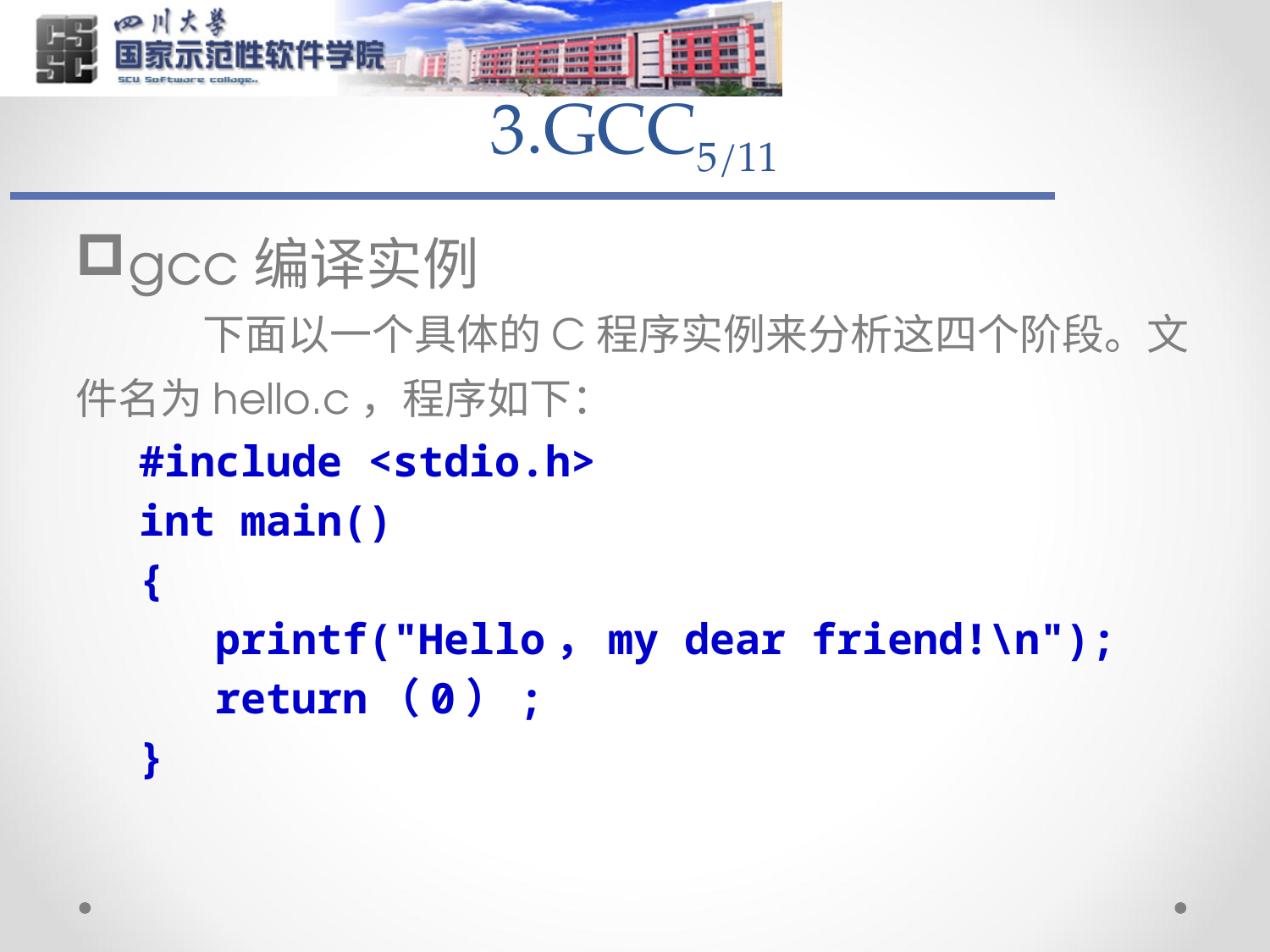

# 3.GCC5/11
gcc编译实例
	下面以一个具体的C程序实例来分析这四个阶段。文件名为hello.c，程序如下：
#include <stdio.h>
int main()
{
   printf("Hello，my dear friend!\n");
   return（0）;
}